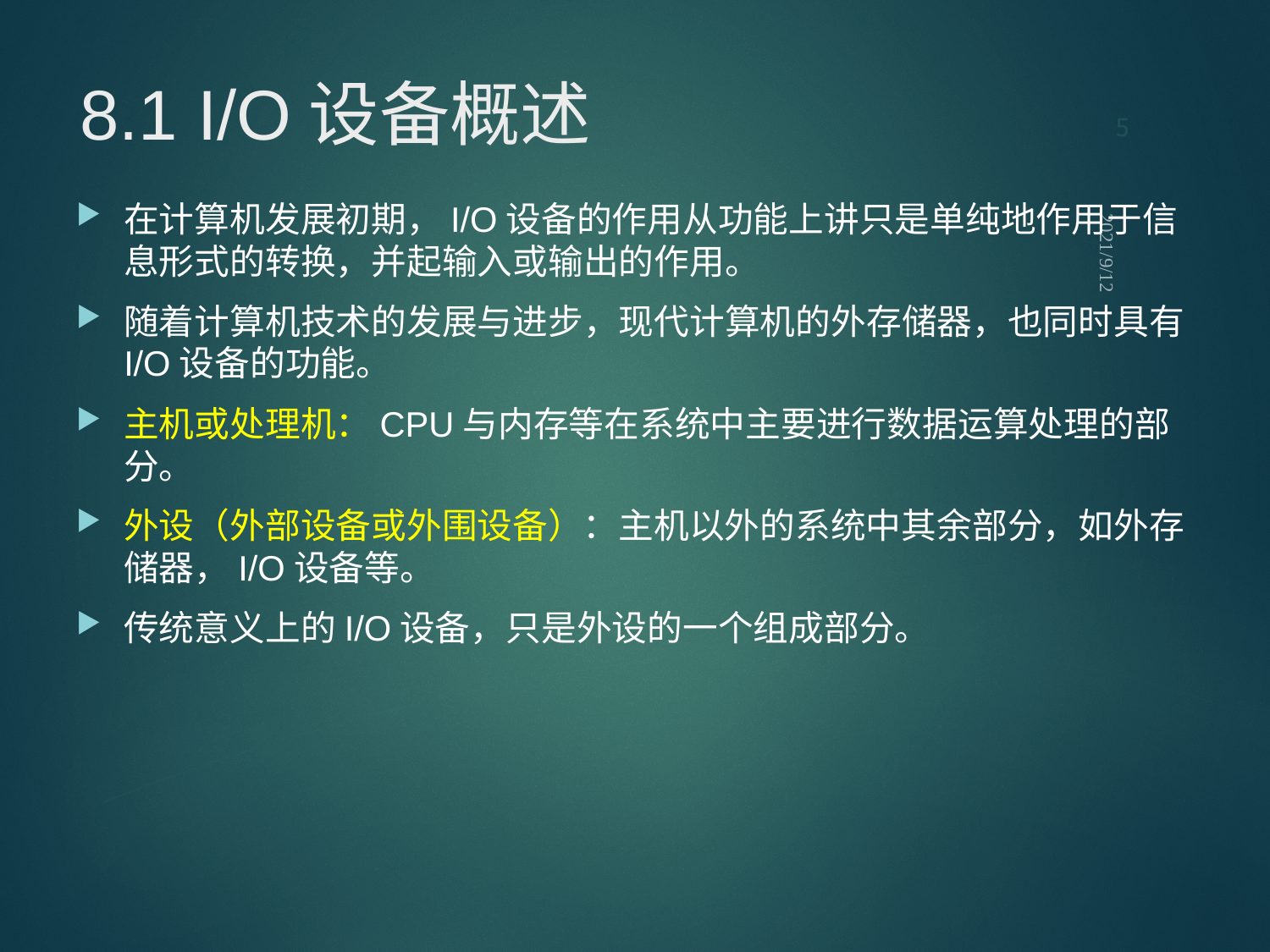

5
# 8.1 I/O设备概述
在计算机发展初期，I/O设备的作用从功能上讲只是单纯地作用于信息形式的转换，并起输入或输出的作用。
随着计算机技术的发展与进步，现代计算机的外存储器，也同时具有I/O设备的功能。
主机或处理机：CPU与内存等在系统中主要进行数据运算处理的部分。
外设（外部设备或外围设备）：主机以外的系统中其余部分，如外存储器，I/O设备等。
传统意义上的I/O设备，只是外设的一个组成部分。
2021/9/12